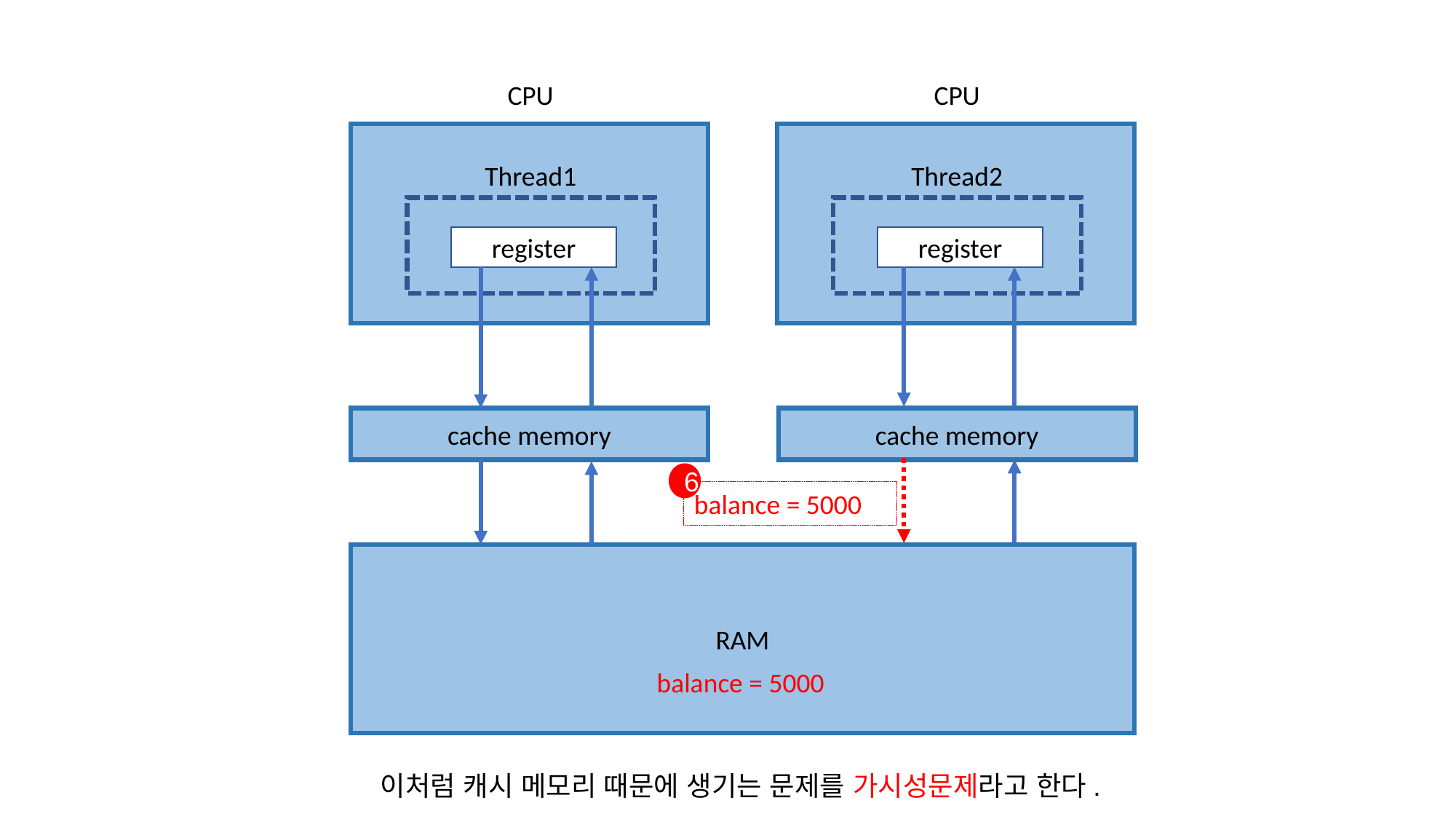

CPU

Thread1

register
CPU

Thread2

register
cache memory
cache memory
6
balance = 5000
RAM
balance = 5000
이처럼 캐시 메모리 때문에 생기는 문제를 가시성문제라고 한다.